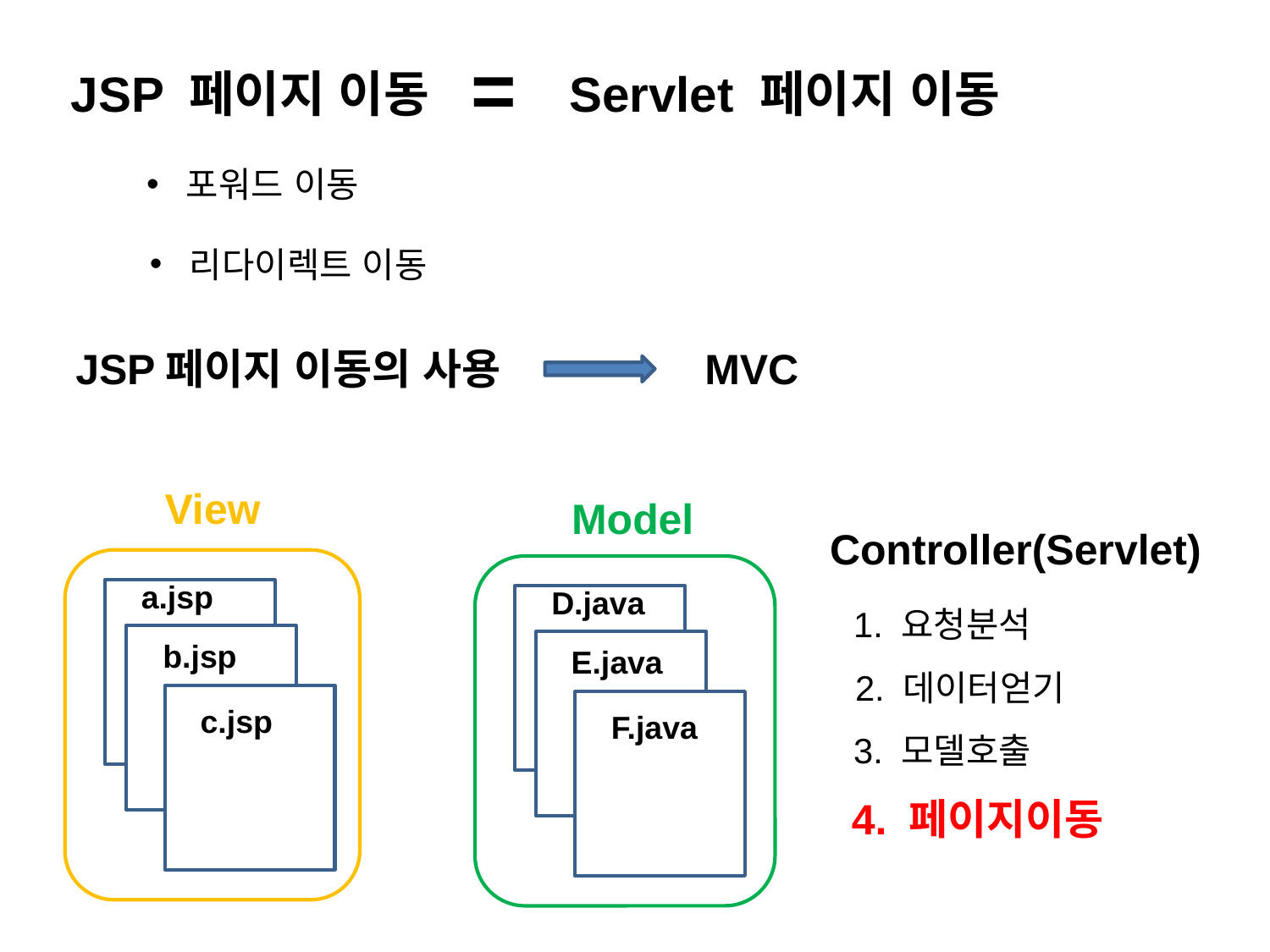

=
JSP 페이지 이동
Servlet 페이지 이동
포워드 이동
리다이렉트 이동
JSP페이지 이동의 사용
MVC

View
Model
Controller(Servlet)

a.jsp

D.java

1. 요청분석

b.jsp

E.java
2. 데이터얻기

c.jsp

F.java
3. 모델호출
4. 페이지이동